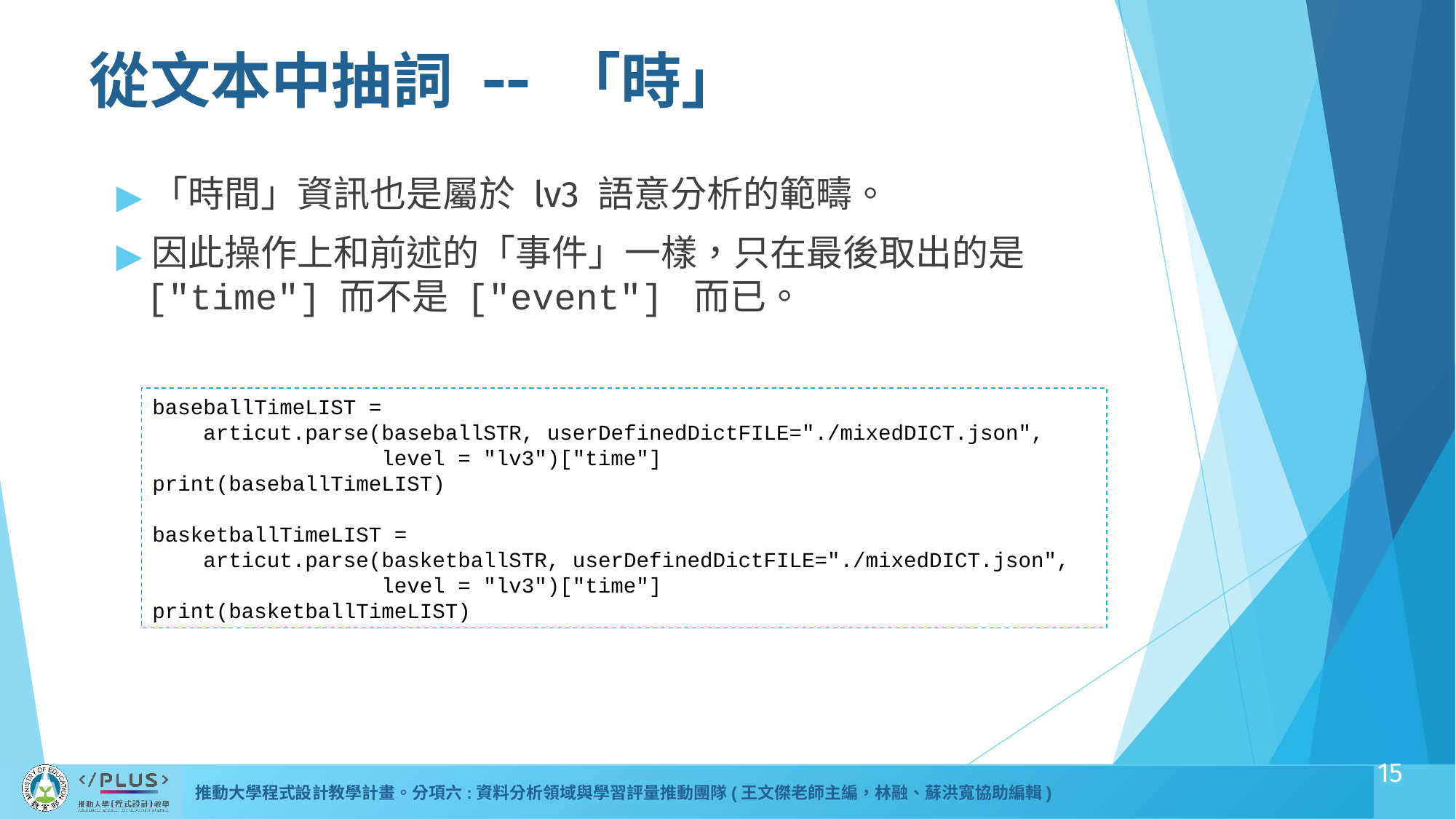

# 從文本中抽詞 -- 「時」
「時間」資訊也是屬於 lv3 語意分析的範疇。
因此操作上和前述的「事件」一樣，只在最後取出的是 ["time"] 而不是 ["event"] 而已。

baseballTimeLIST =
    articut.parse(baseballSTR, userDefinedDictFILE="./mixedDICT.json",
                  level = "lv3")["time"]
print(baseballTimeLIST)

basketballTimeLIST =
    articut.parse(basketballSTR, userDefinedDictFILE="./mixedDICT.json",
                  level = "lv3")["time"]
print(basketballTimeLIST)
15